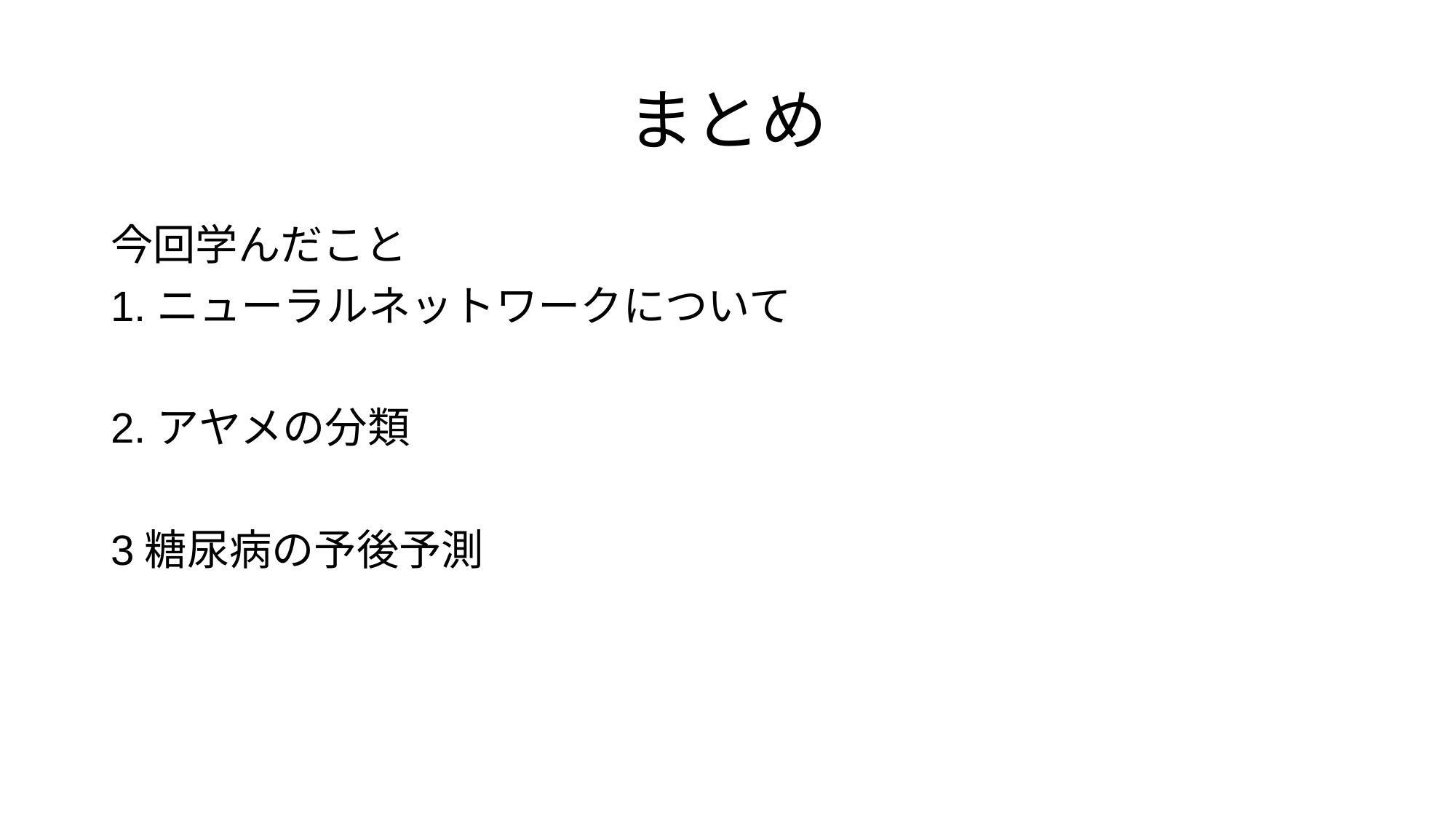

# まとめ
今回学んだこと
1.ニューラルネットワークについて

2.アヤメの分類

3糖尿病の予後予測